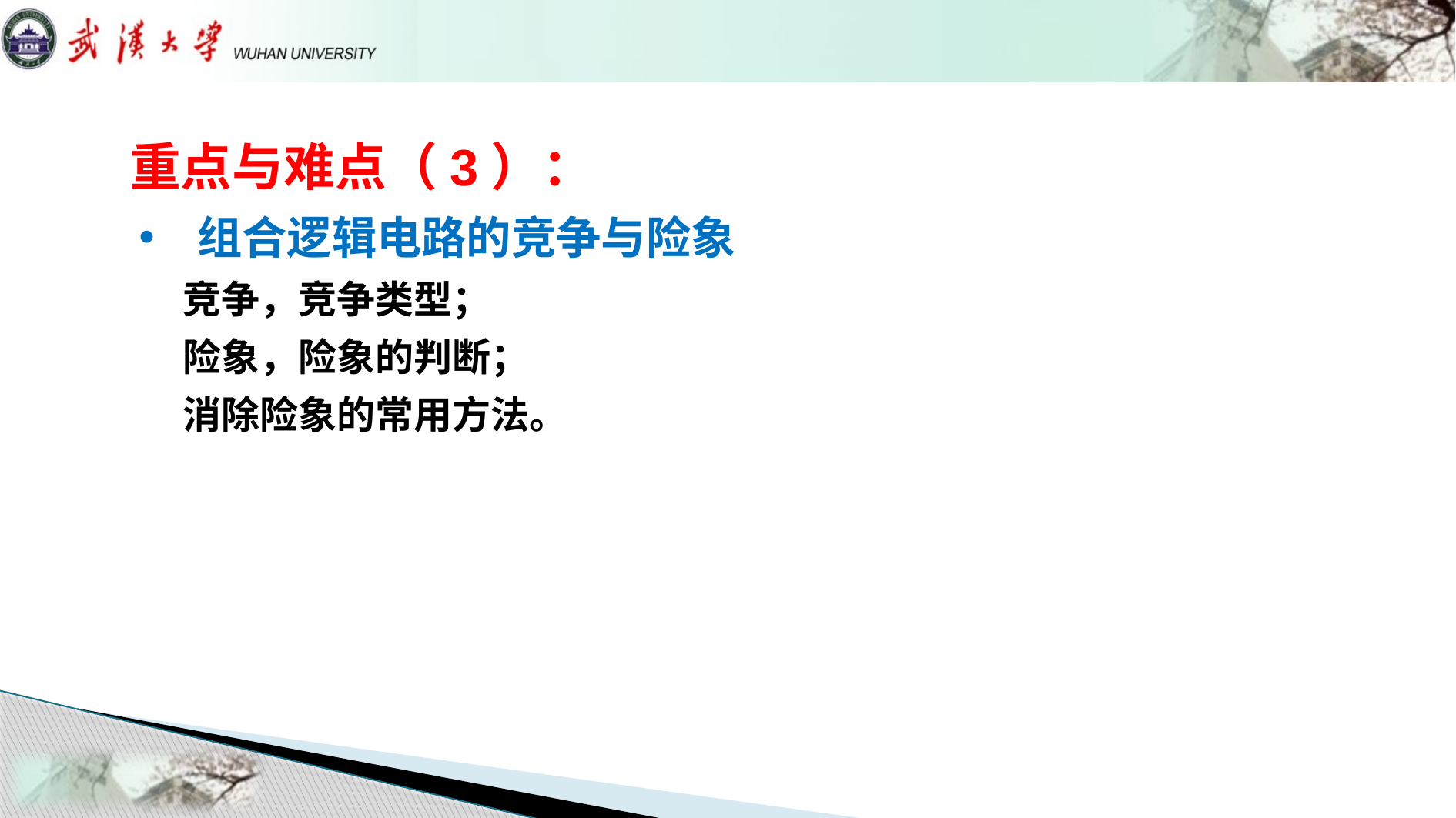

# 重点与难点（3）：
  组合逻辑电路的竞争与险象
    竞争，竞争类型；
    险象，险象的判断；
    消除险象的常用方法。